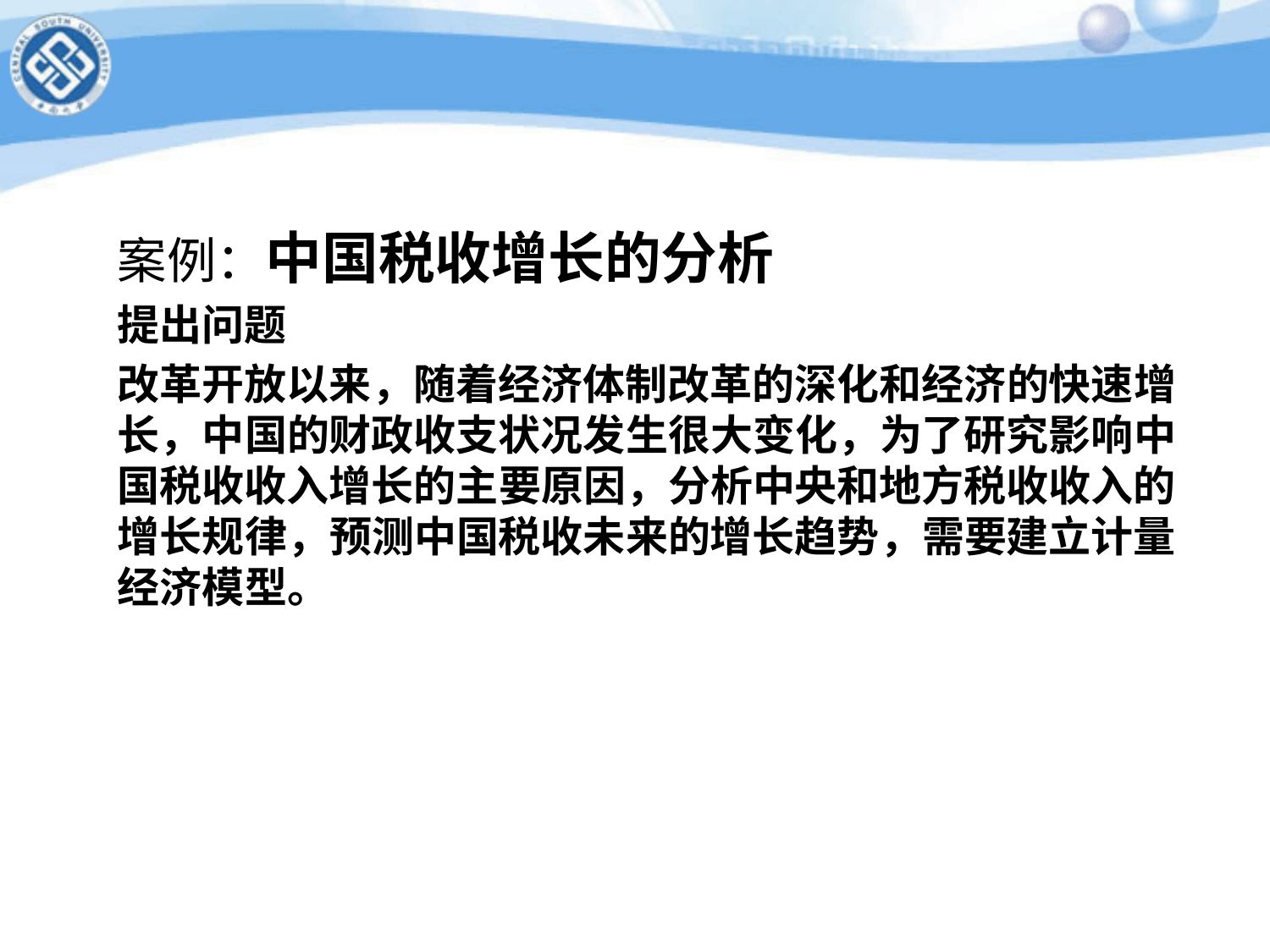

案例：中国税收增长的分析
提出问题
改革开放以来，随着经济体制改革的深化和经济的快速增长，中国的财政收支状况发生很大变化，为了研究影响中国税收收入增长的主要原因，分析中央和地方税收收入的增长规律，预测中国税收未来的增长趋势，需要建立计量经济模型。